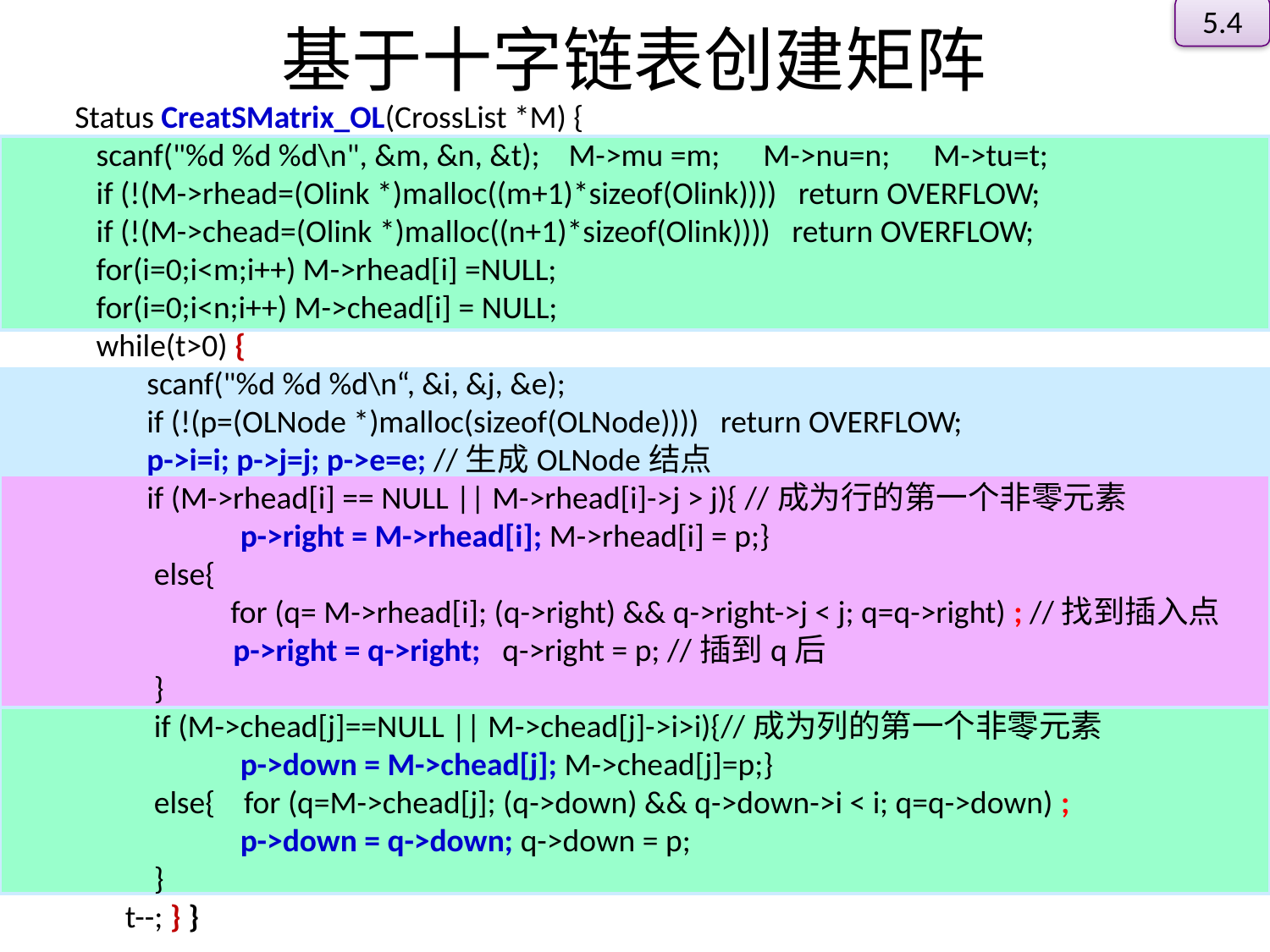

# 基于十字链表创建矩阵
5.4
Status CreatSMatrix_OL(CrossList *M) {
   scanf("%d %d %d\n", &m, &n, &t);    M->mu =m;      M->nu=n;      M->tu=t;
   if (!(M->rhead=(Olink *)malloc((m+1)*sizeof(Olink))))   return OVERFLOW;
   if (!(M->chead=(Olink *)malloc((n+1)*sizeof(Olink))))   return OVERFLOW;
   for(i=0;i<m;i++) M->rhead[i] =NULL;
   for(i=0;i<n;i++) M->chead[i] = NULL;
   while(t>0) {
          scanf("%d %d %d\n“, &i, &j, &e);
          if (!(p=(OLNode *)malloc(sizeof(OLNode))))   return OVERFLOW;
          p->i=i; p->j=j; p->e=e; //生成OLNode结点
          if (M->rhead[i] == NULL || M->rhead[i]->j > j){ //成为行的第一个非零元素
                       p->right = M->rhead[i]; M->rhead[i] = p;}
           else{
	    for (q= M->rhead[i]; (q->right) && q->right->j < j; q=q->right) ; //找到插入点
                      p->right = q->right;   q->right = p; //插到q后
           }
           if (M->chead[j]==NULL || M->chead[j]->i>i){//成为列的第一个非零元素
                       p->down = M->chead[j]; M->chead[j]=p;}
           else{    for (q=M->chead[j]; (q->down) && q->down->i < i; q=q->down) ;
                       p->down = q->down; q->down = p;
           }
       t--; } }